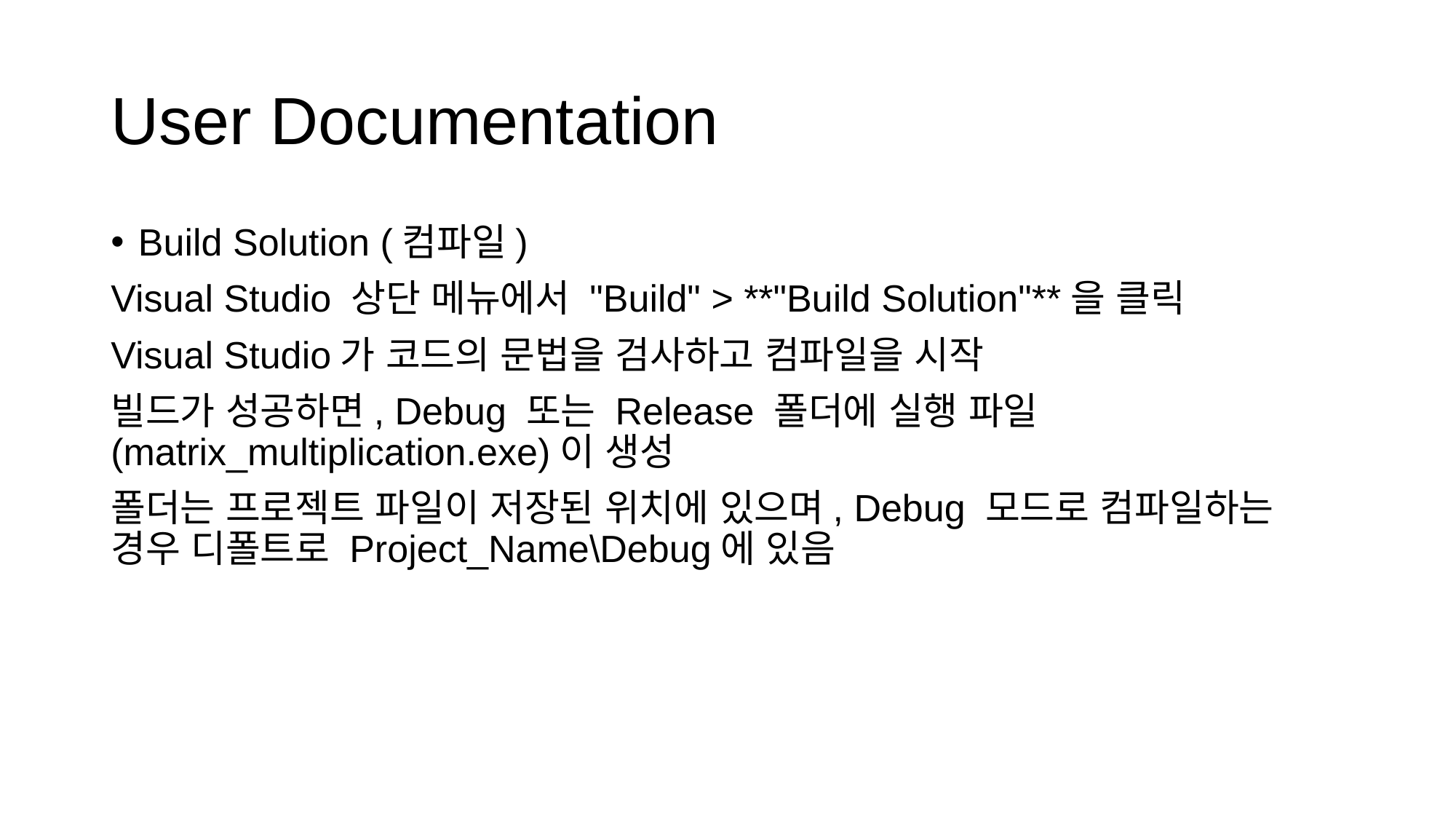

# User Documentation
Build Solution (컴파일)
Visual Studio 상단 메뉴에서 "Build" > **"Build Solution"**을 클릭
Visual Studio가 코드의 문법을 검사하고 컴파일을 시작
빌드가 성공하면, Debug 또는 Release 폴더에 실행 파일(matrix_multiplication.exe)이 생성
폴더는 프로젝트 파일이 저장된 위치에 있으며, Debug 모드로 컴파일하는 경우 디폴트로 Project_Name\Debug에 있음